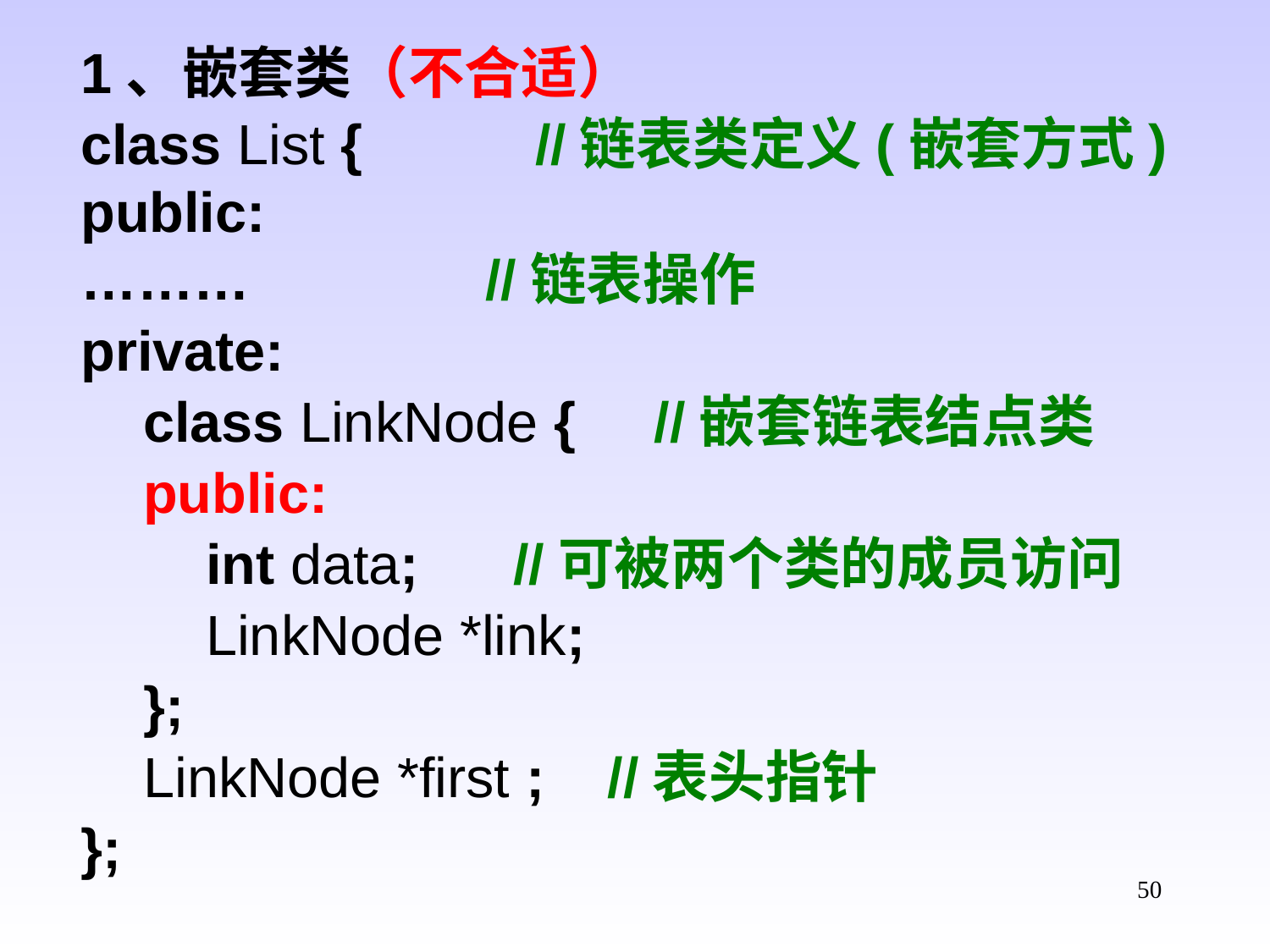

1、嵌套类（不合适）
class List {           //链表类定义(嵌套方式)
public:
………               //链表操作
private:
    class LinkNode {     //嵌套链表结点类
    public:
        int data;      //可被两个类的成员访问
        LinkNode *link;
    };
    LinkNode *first ;    //表头指针
};
50